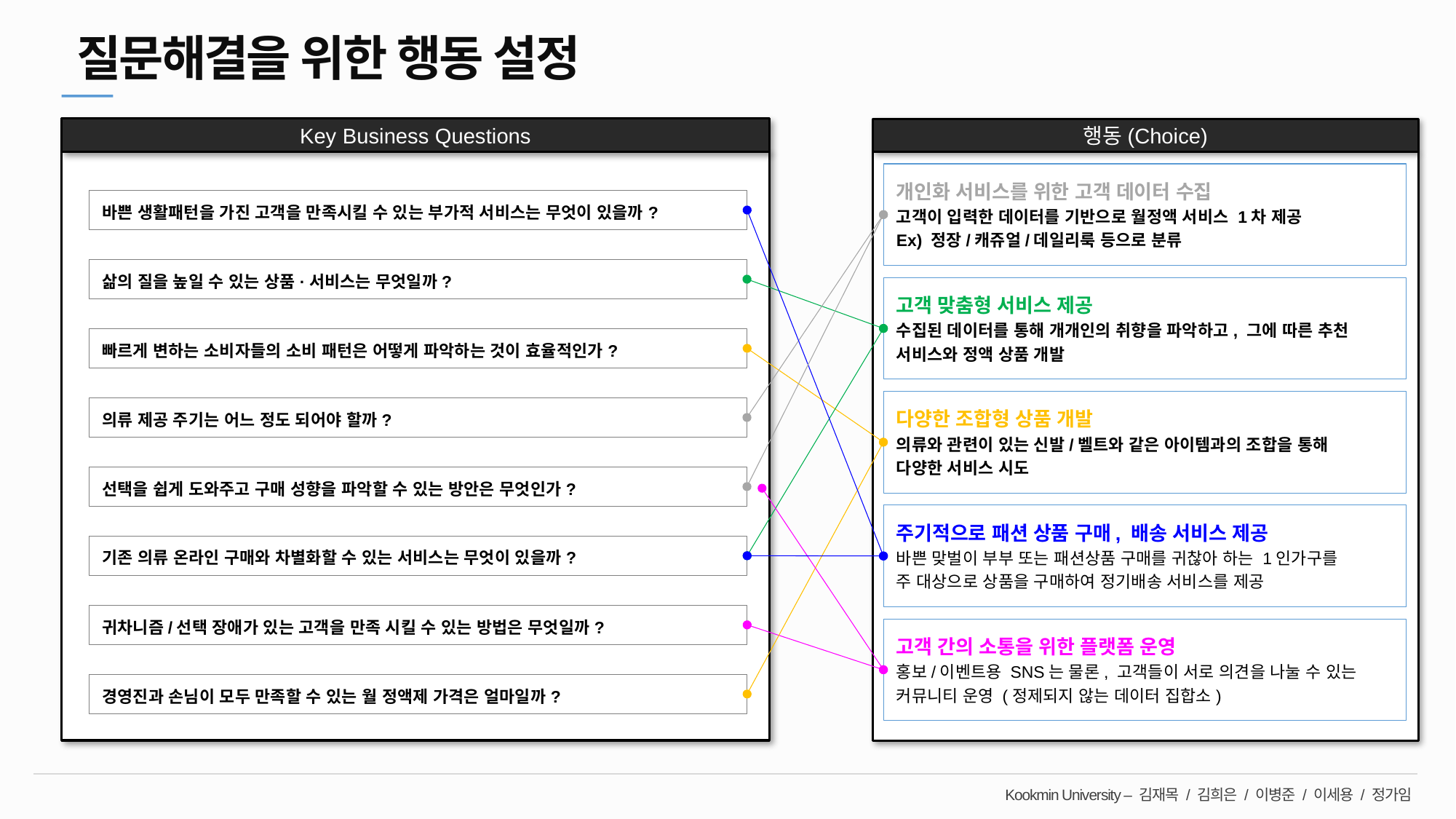

질문해결을 위한 행동 설정

Key Business Questions

바쁜 생활패턴을 가진 고객을 만족시킬 수 있는 부가적 서비스는 무엇이 있을까?
삶의 질을 높일 수 있는 상품·서비스는 무엇일까?
빠르게 변하는 소비자들의 소비 패턴은 어떻게 파악하는 것이 효율적인가?
의류 제공 주기는 어느 정도 되어야 할까?
선택을 쉽게 도와주고 구매 성향을 파악할 수 있는 방안은 무엇인가?
기존 의류 온라인 구매와 차별화할 수 있는 서비스는 무엇이 있을까?
귀차니즘/선택 장애가 있는 고객을 만족 시킬 수 있는 방법은 무엇일까?
경영진과 손님이 모두 만족할 수 있는 월 정액제 가격은 얼마일까?
행동(Choice)

개인화 서비스를 위한 고객 데이터 수집
고객이 입력한 데이터를 기반으로 월정액 서비스 1차 제공
Ex) 정장/캐쥬얼/데일리룩 등으로 분류
고객 맞춤형 서비스 제공
수집된 데이터를 통해 개개인의 취향을 파악하고, 그에 따른 추천
서비스와 정액 상품 개발
다양한 조합형 상품 개발
의류와 관련이 있는 신발/벨트와 같은 아이템과의 조합을 통해
다양한 서비스 시도
주기적으로 패션 상품 구매, 배송 서비스 제공
바쁜 맞벌이 부부 또는 패션상품 구매를 귀찮아 하는 1인가구를
주 대상으로 상품을 구매하여 정기배송 서비스를 제공
고객 간의 소통을 위한 플랫폼 운영
홍보/이벤트용 SNS는 물론, 고객들이 서로 의견을 나눌 수 있는 커뮤니티 운영 (정제되지 않는 데이터 집합소)